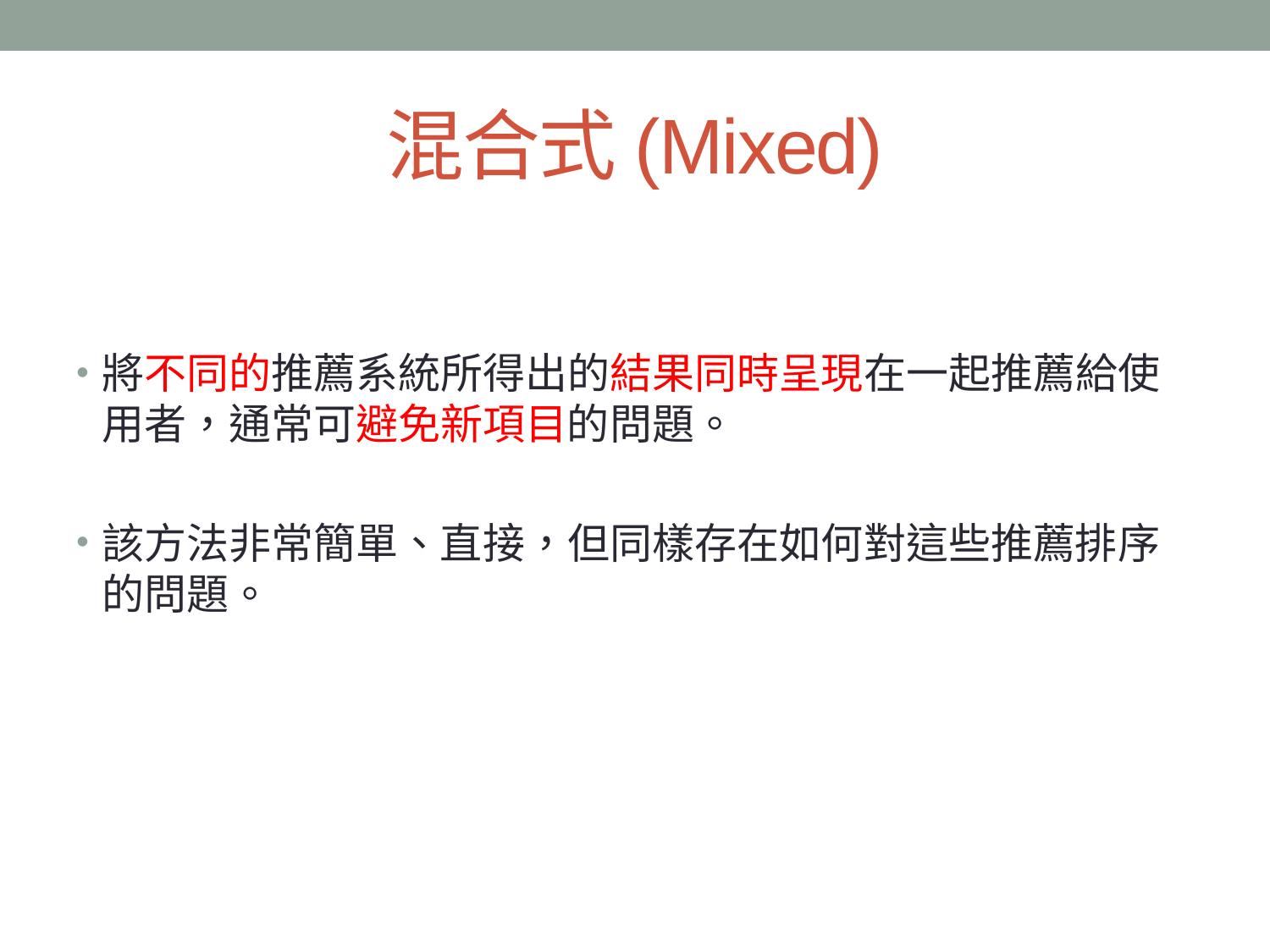

# 混合式(Mixed)

將不同的推薦系統所得出的結果同時呈現在一起推薦給使用者，通常可避免新項目的問題。

該方法非常簡單、直接，但同樣存在如何對這些推薦排序的問題。